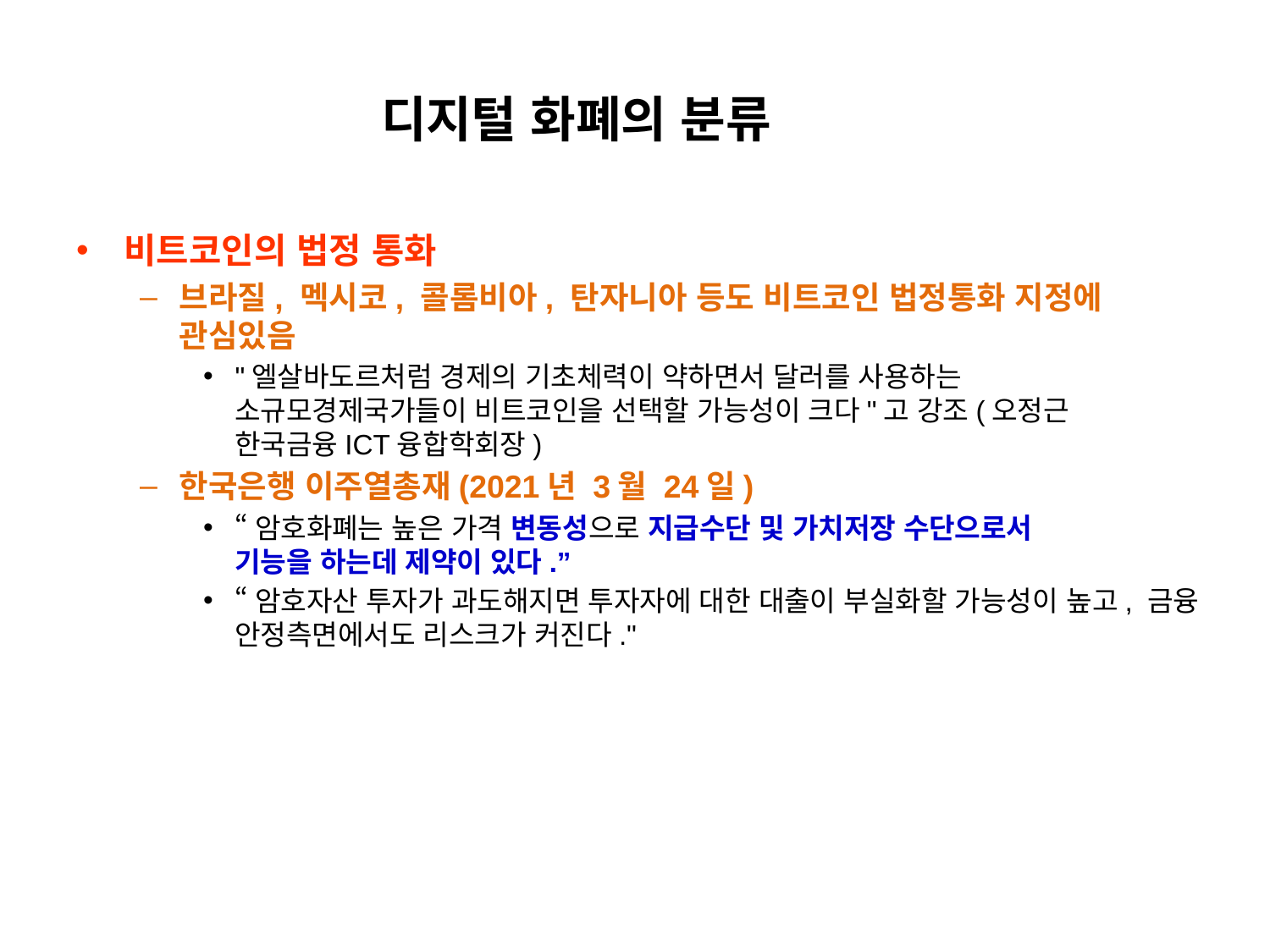

# 디지털 화폐의 분류
비트코인의 법정 통화
브라질, 멕시코, 콜롬비아, 탄자니아 등도 비트코인 법정통화 지정에
관심있음
"엘살바도르처럼 경제의 기초체력이 약하면서 달러를 사용하는
소규모경제국가들이 비트코인을 선택할 가능성이 크다"고 강조(오정근
한국금융ICT융합학회장)
한국은행 이주열총재(2021년 3월 24일)
“암호화폐는 높은 가격 변동성으로 지급수단 및 가치저장 수단으로서
기능을 하는데 제약이 있다.”
“암호자산 투자가 과도해지면 투자자에 대한 대출이 부실화할 가능성이 높고, 금융 안정측면에서도 리스크가 커진다."